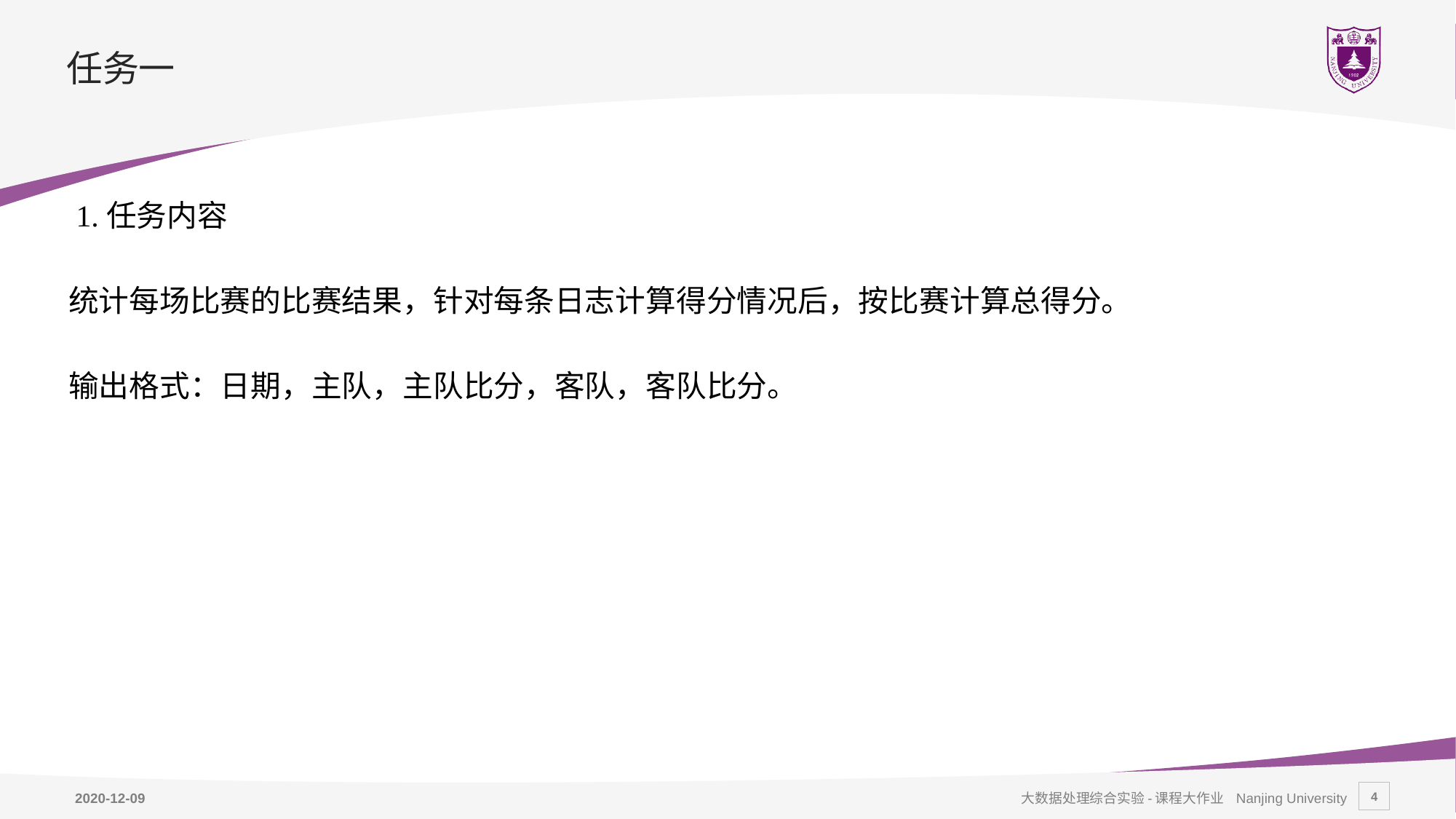

# 任务一
 1.任务内容

统计每场比赛的比赛结果，针对每条日志计算得分情况后，按比赛计算总得分。

输出格式：日期，主队，主队比分，客队，客队比分。